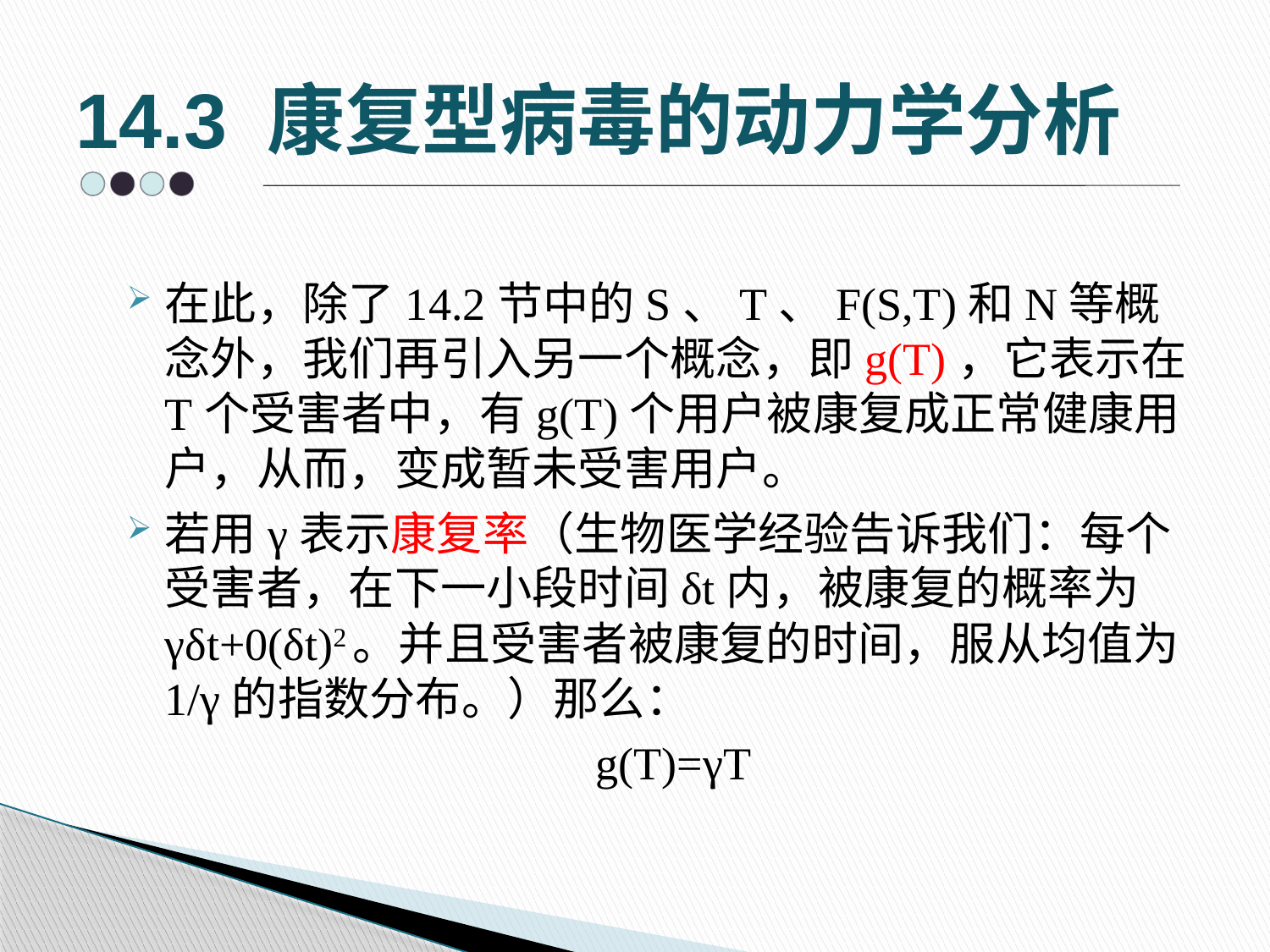

# 14.3 康复型病毒的动力学分析

在此，除了14.2节中的S、T、F(S,T)和N等概念外，我们再引入另一个概念，即g(T)，它表示在T个受害者中，有g(T)个用户被康复成正常健康用户，从而，变成暂未受害用户。
若用γ表示康复率（生物医学经验告诉我们：每个受害者，在下一小段时间δt内，被康复的概率为γδt+0(δt)2。并且受害者被康复的时间，服从均值为1/γ的指数分布。）那么：
                                         g(T)=γT